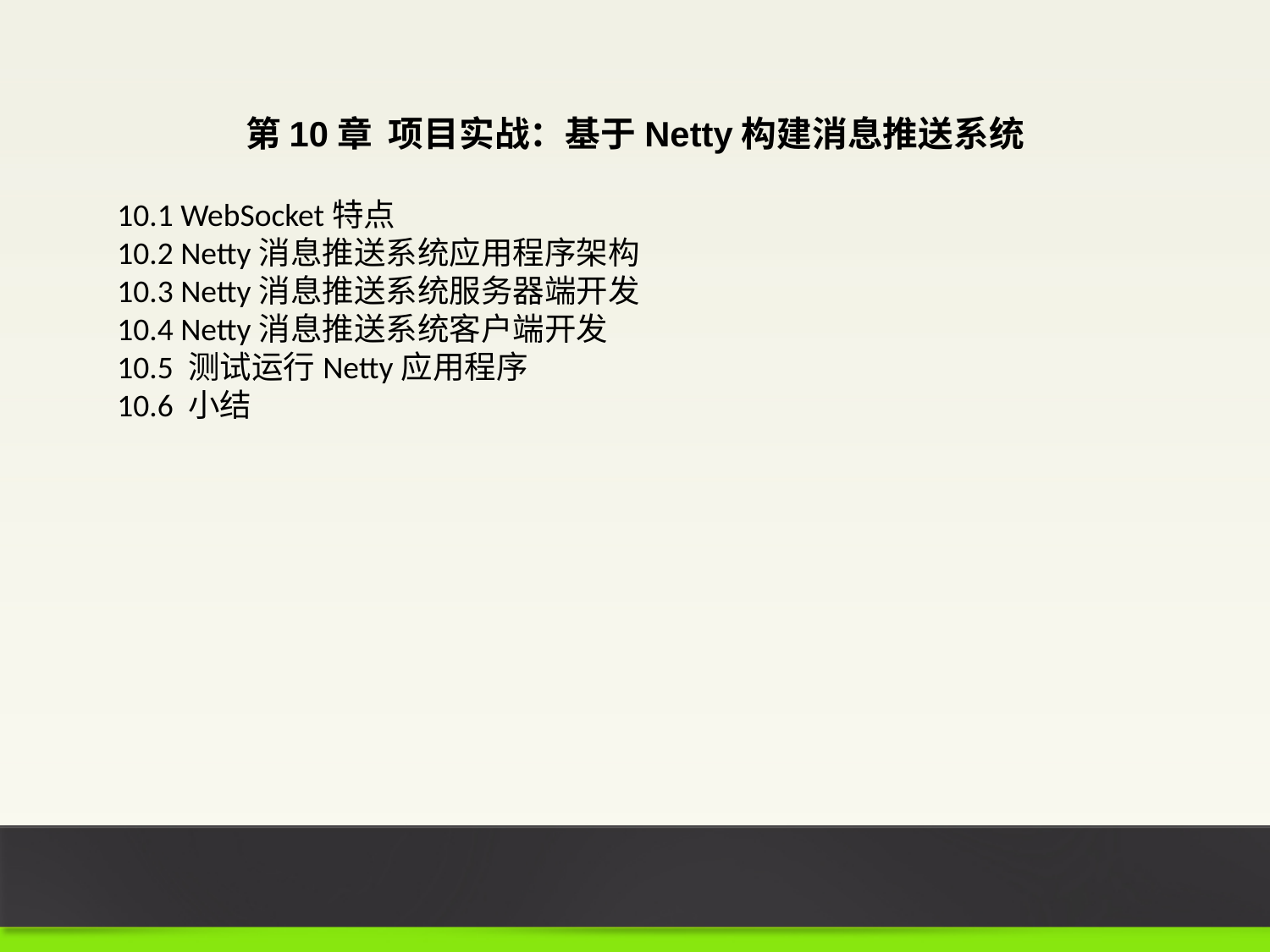

第10章  项目实战：基于Netty构建消息推送系统
10.1 WebSocket特点
10.2 Netty消息推送系统应用程序架构
10.3 Netty消息推送系统服务器端开发
10.4 Netty消息推送系统客户端开发
10.5 测试运行Netty应用程序
10.6 小结